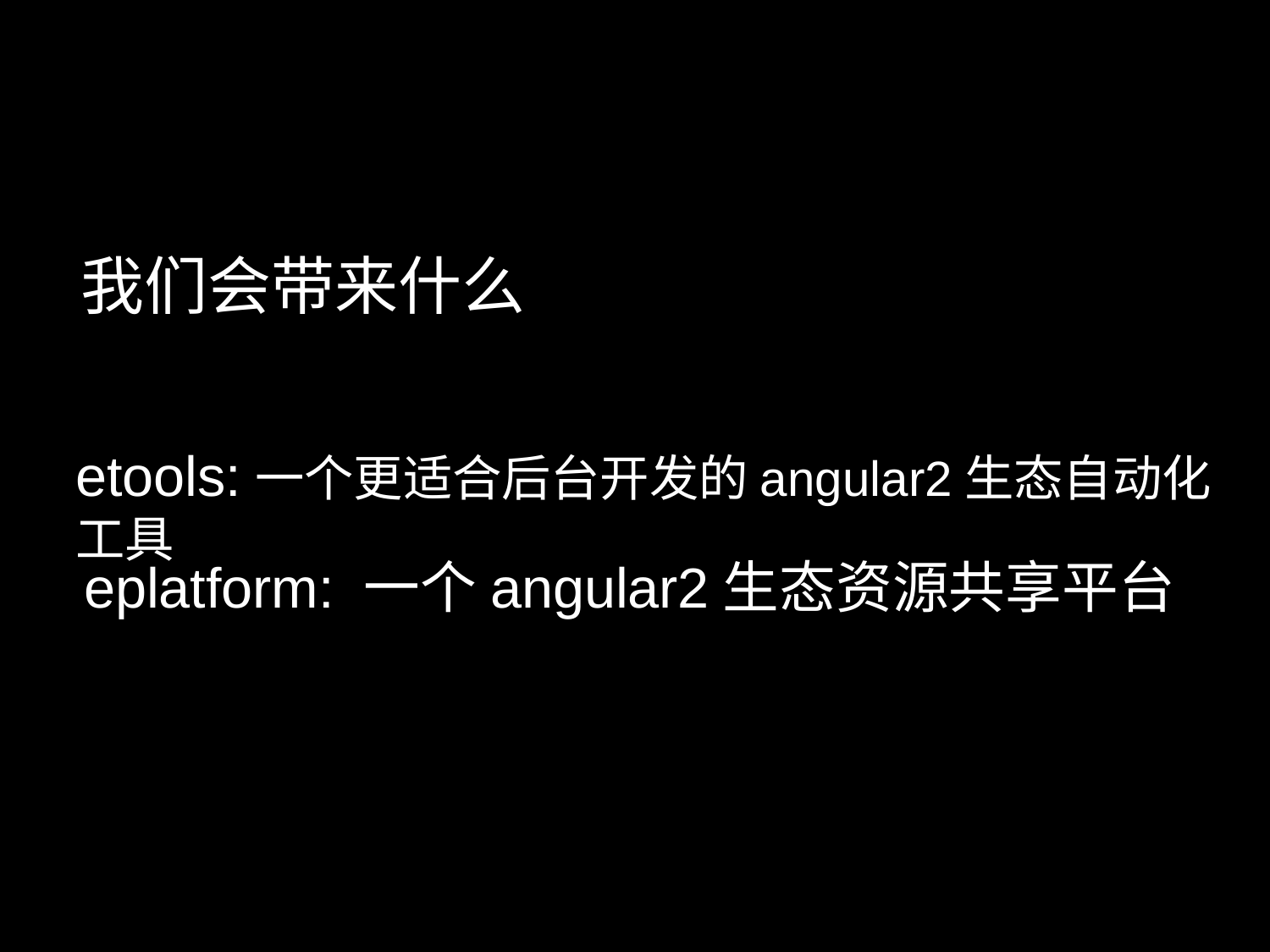

# 我们会带来什么
etools:一个更适合后台开发的angular2生态自动化
工具
eplatform: 一个angular2生态资源共享平台